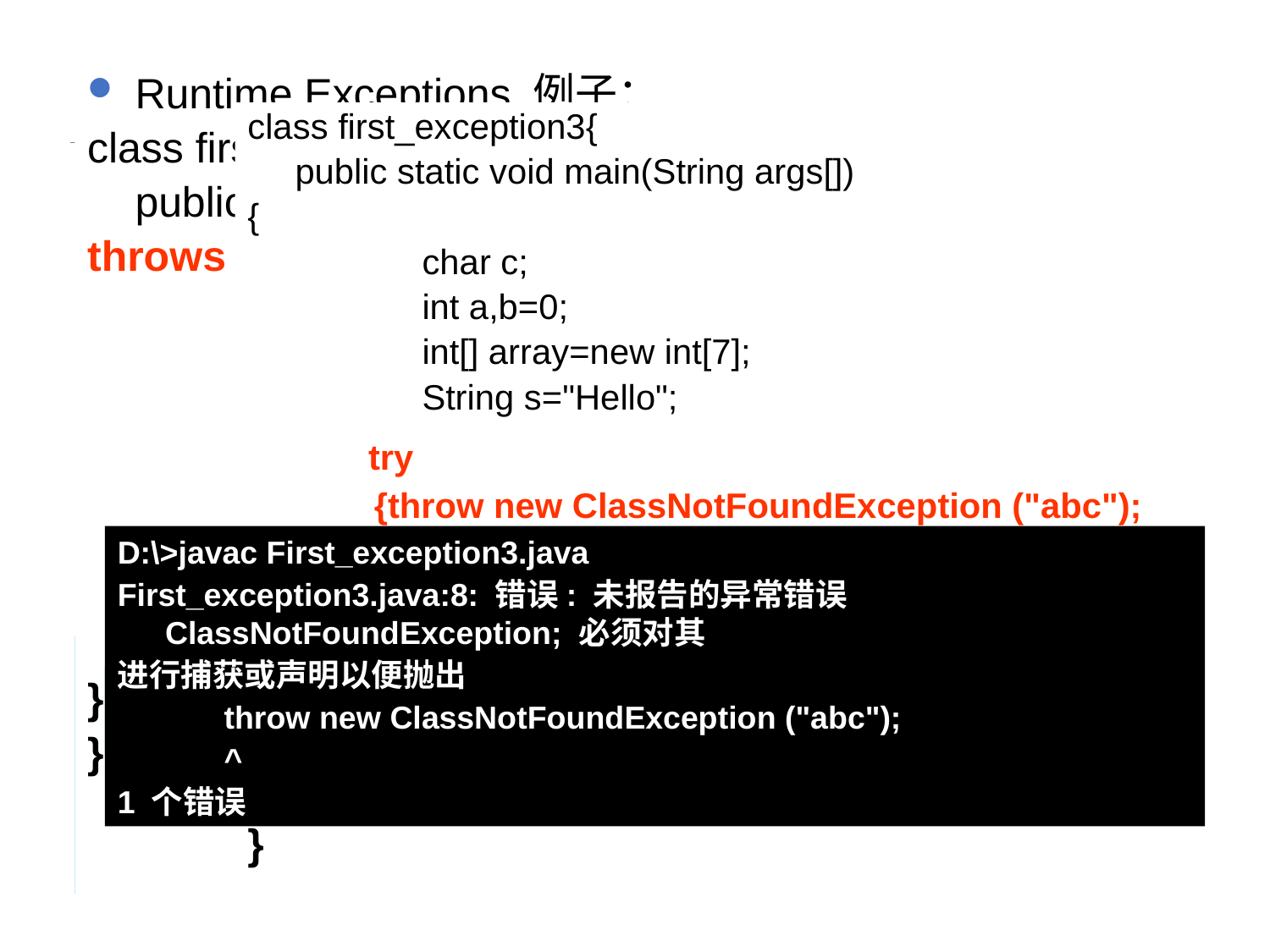

#
Runtime Exceptions 例子：
class first_exception3{
	public static void main(String args[])
throws ClassNotFoundException{
		char c;
		int a,b=0;
		int[] array=new int[7];
      	String s="Hello";
            throw new ClassNotFoundException ("abc");
            //必须被方法处理
}
}

Runtime Exceptions 例子：
class first_exception3{
	public static void main(String args[]){
		char c;
		int a,b=0;
		int[] array=new int[7];
      	String s="Hello";
            throw new ClassNotFoundException ("abc");
            //必须被方法处理
}
}

class first_exception3{
	public static void main(String args[])
{
		char c;
		int a,b=0;
		int[] array=new int[7];
      	String s="Hello";
            try
             {throw new ClassNotFoundException ("abc");
             }
             catch(ClassNotFoundException e)
            {
                system.out.println(“ executed successful”);
              }
}
}

D:\>javac First_exception3.java
First_exception3.java:8: 错误: 未报告的异常错误ClassNotFoundException; 必须对其
进行捕获或声明以便抛出
            throw new ClassNotFoundException ("abc");
            ^
1 个错误
First_exception3.java:7: 错误: 未报告的异常错误ClassNotFoundException; 必须对其
进行捕获或声明以便抛出
            throw new ClassNotFoundException ("abc");
            ^
1 个错误
Exception in thread "main" java.lang.ClassNotFoundException: abc
        at First_exception3.main(First_exception3.java:7)
24